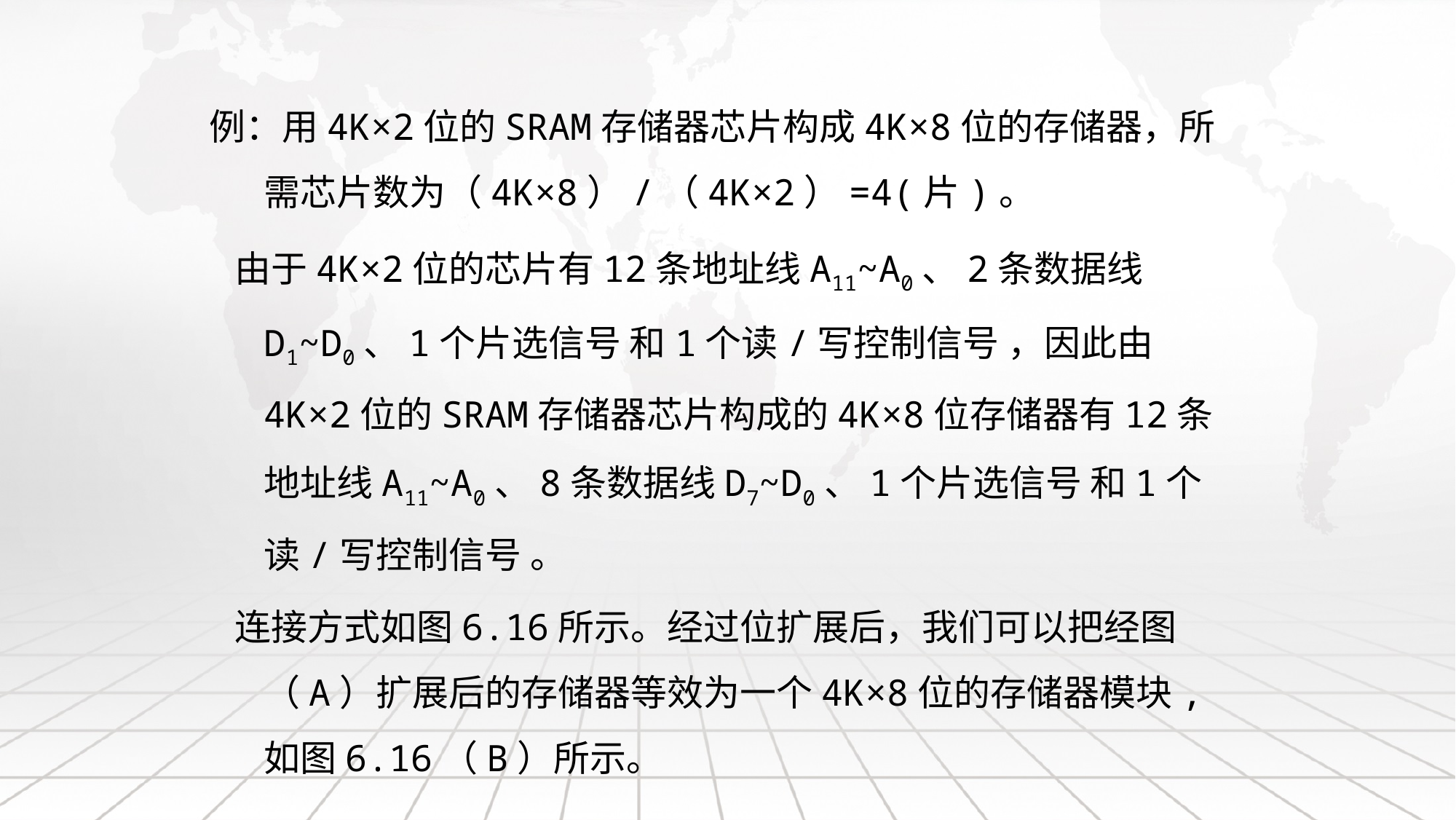

例：用4K×2位的SRAM存储器芯片构成4K×8位的存储器，所需芯片数为（4K×8）/（4K×2）=4(片)。
  由于4K×2位的芯片有12条地址线A11~A0、2条数据线D1~D0、1个片选信号 和1个读/写控制信号 ，因此由4K×2位的SRAM存储器芯片构成的4K×8位存储器有12条地址线A11~A0、8条数据线D7~D0、1个片选信号 和1个读/写控制信号 。
  连接方式如图6.16所示。经过位扩展后，我们可以把经图（A）扩展后的存储器等效为一个4K×8位的存储器模块, 如图6.16（B）所示。